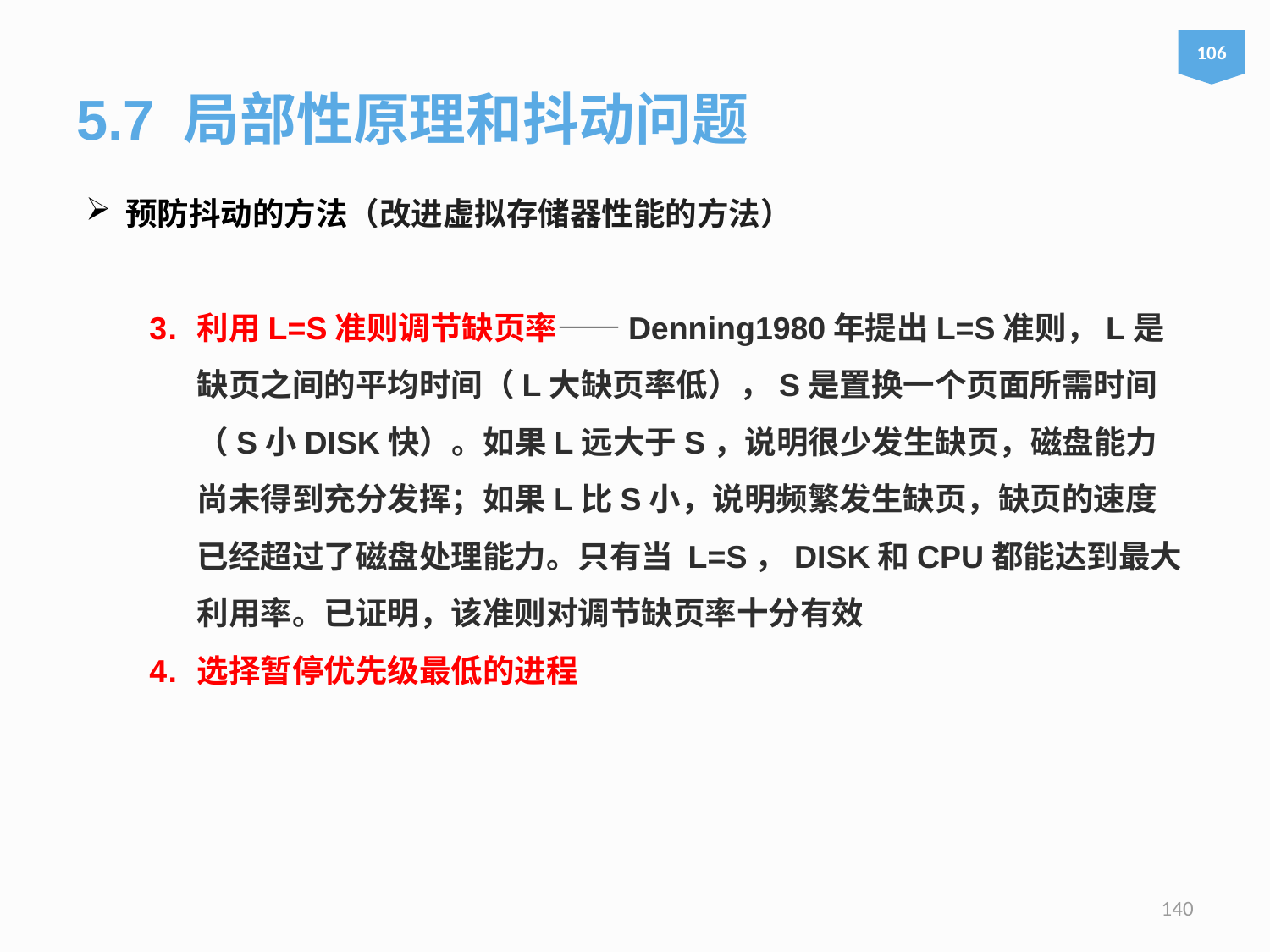

106
5.7 局部性原理和抖动问题

预防抖动的方法（改进虚拟存储器性能的方法）

利用L=S准则调节缺页率——Denning1980年提出L=S准则，L是缺页之间的平均时间（L大缺页率低），S是置换一个页面所需时间（S小DISK快）。如果L远大于S，说明很少发生缺页，磁盘能力尚未得到充分发挥；如果L比S小，说明频繁发生缺页，缺页的速度已经超过了磁盘处理能力。只有当 L=S，DISK和CPU都能达到最大利用率。已证明，该准则对调节缺页率十分有效
选择暂停优先级最低的进程

140